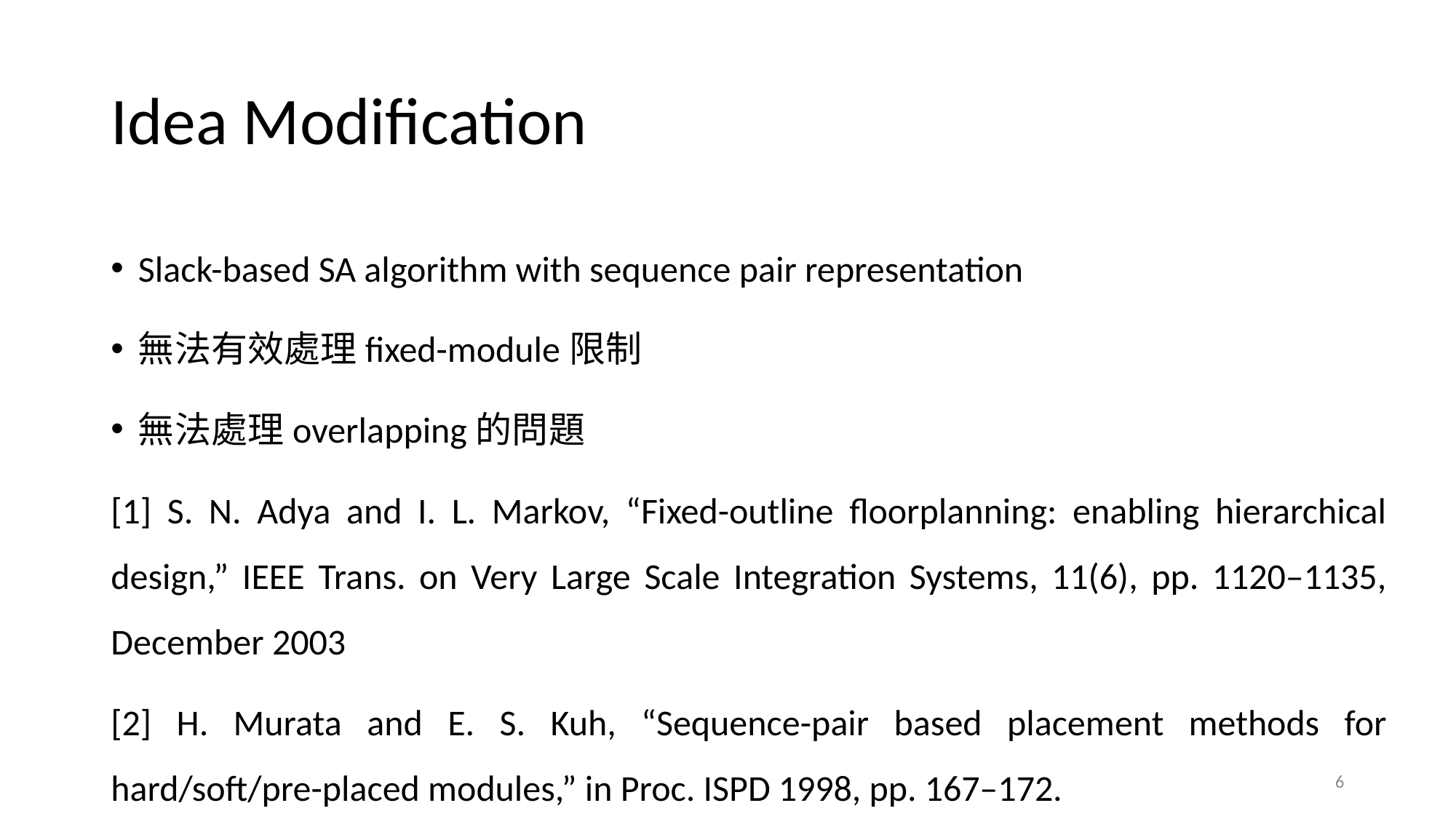

# Idea Modification
Slack-based SA algorithm with sequence pair representation
無法有效處理fixed-module限制
無法處理overlapping的問題
[1] S. N. Adya and I. L. Markov, “Fixed-outline floorplanning: enabling hierarchical design,” IEEE Trans. on Very Large Scale Integration Systems, 11(6), pp. 1120–1135, December 2003
[2] H. Murata and E. S. Kuh, “Sequence-pair based placement methods for hard/soft/pre-placed modules,” in Proc. ISPD 1998, pp. 167–172.
6